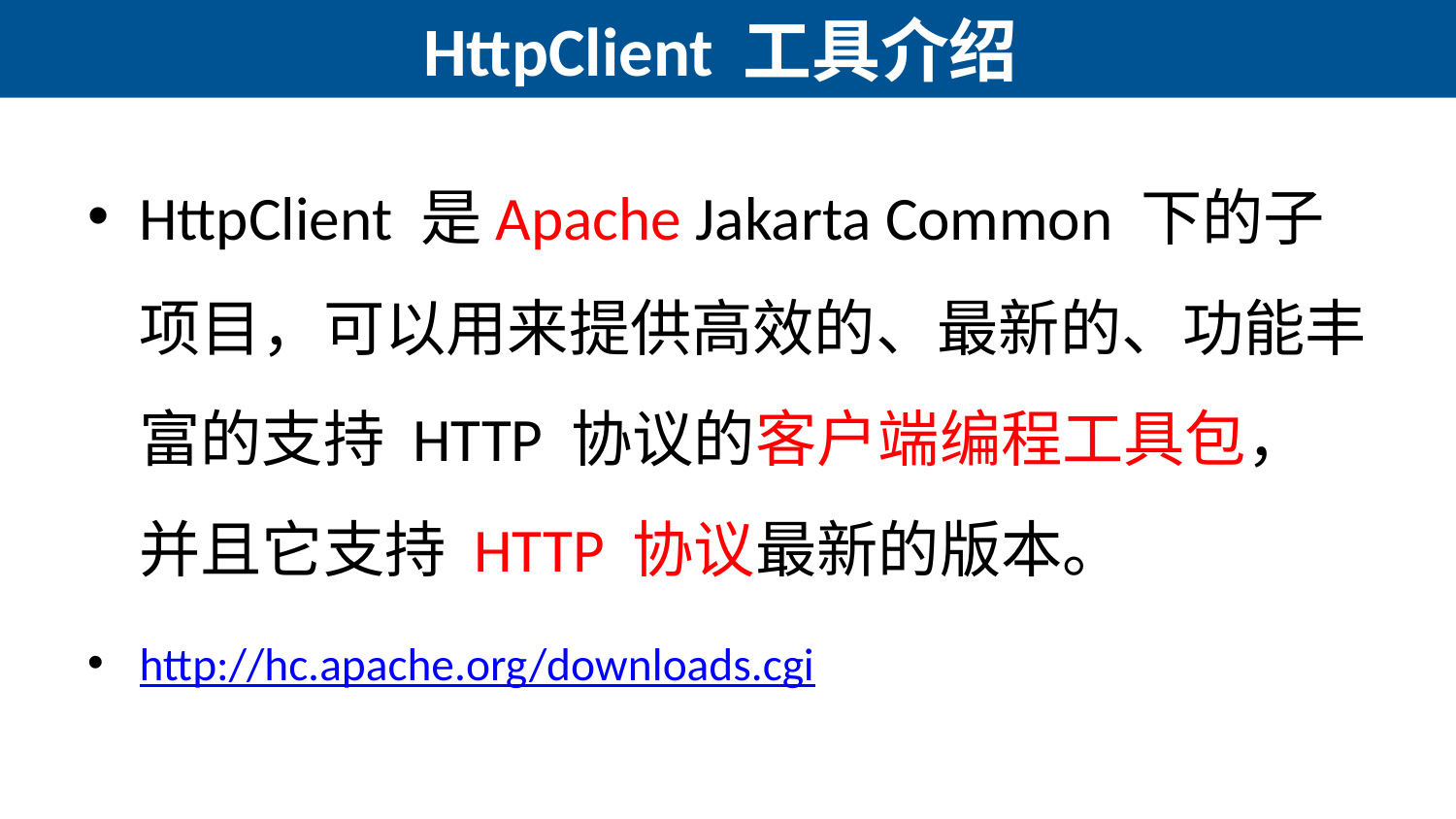

# HttpClient 工具介绍
HttpClient 是Apache Jakarta Common 下的子项目，可以用来提供高效的、最新的、功能丰富的支持 HTTP 协议的客户端编程工具包，并且它支持 HTTP 协议最新的版本。
http://hc.apache.org/downloads.cgi